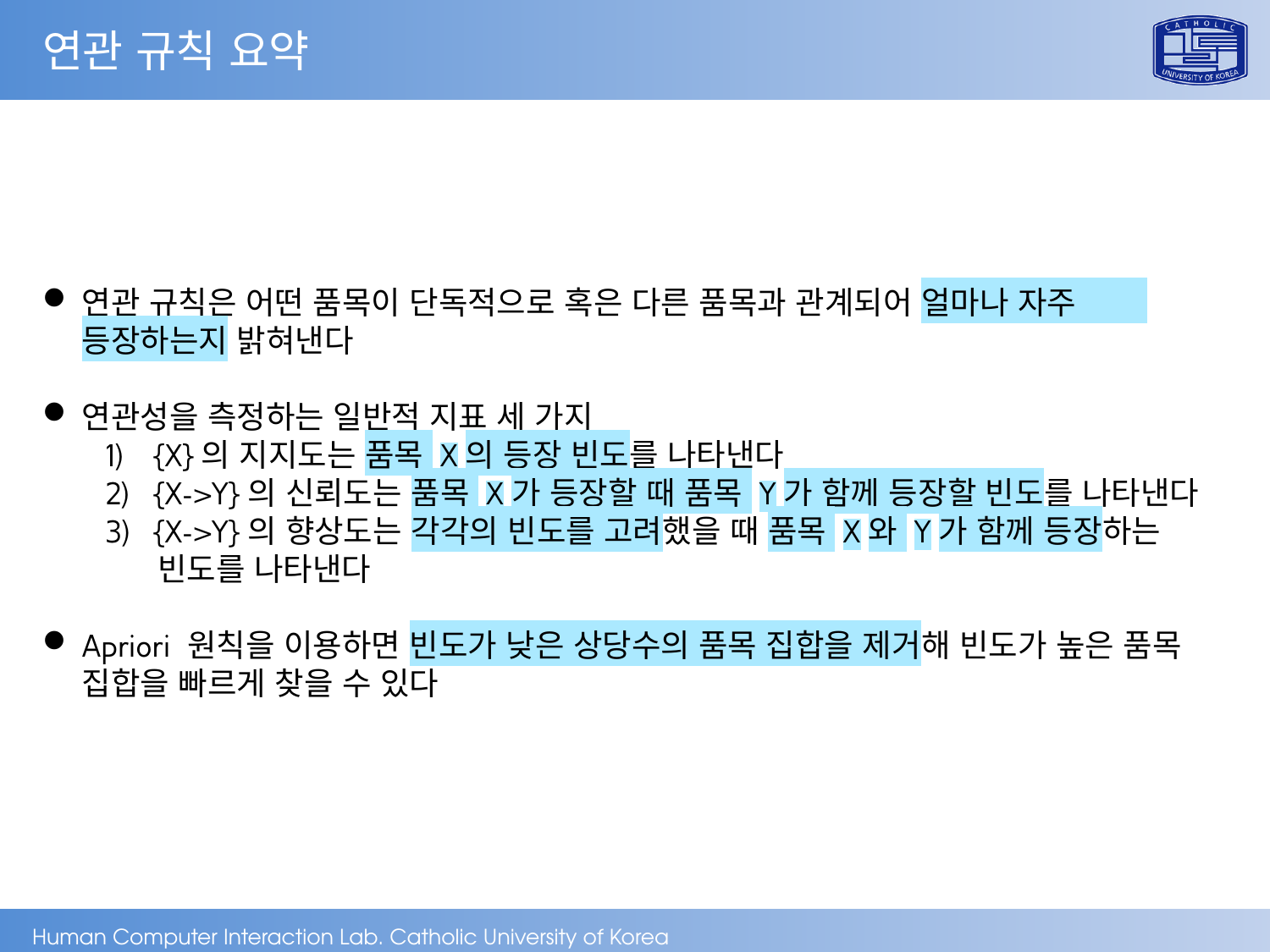

연관 규칙 요약
연관 규칙은 어떤 품목이 단독적으로 혹은 다른 품목과 관계되어 얼마나 자주         등장하는지 밝혀낸다

연관성을 측정하는 일반적 지표 세 가지
{X}의 지지도는 품목 X의 등장 빈도를 나타낸다
{X->Y}의 신뢰도는 품목 X가 등장할 때 품목 Y가 함께 등장할 빈도를 나타낸다
{X->Y}의 향상도는 각각의 빈도를 고려했을 때 품목 X와 Y가 함께 등장하는
     빈도를 나타낸다

Apriori 원칙을 이용하면 빈도가 낮은 상당수의 품목 집합을 제거해 빈도가 높은 품목 집합을 빠르게 찾을 수 있다